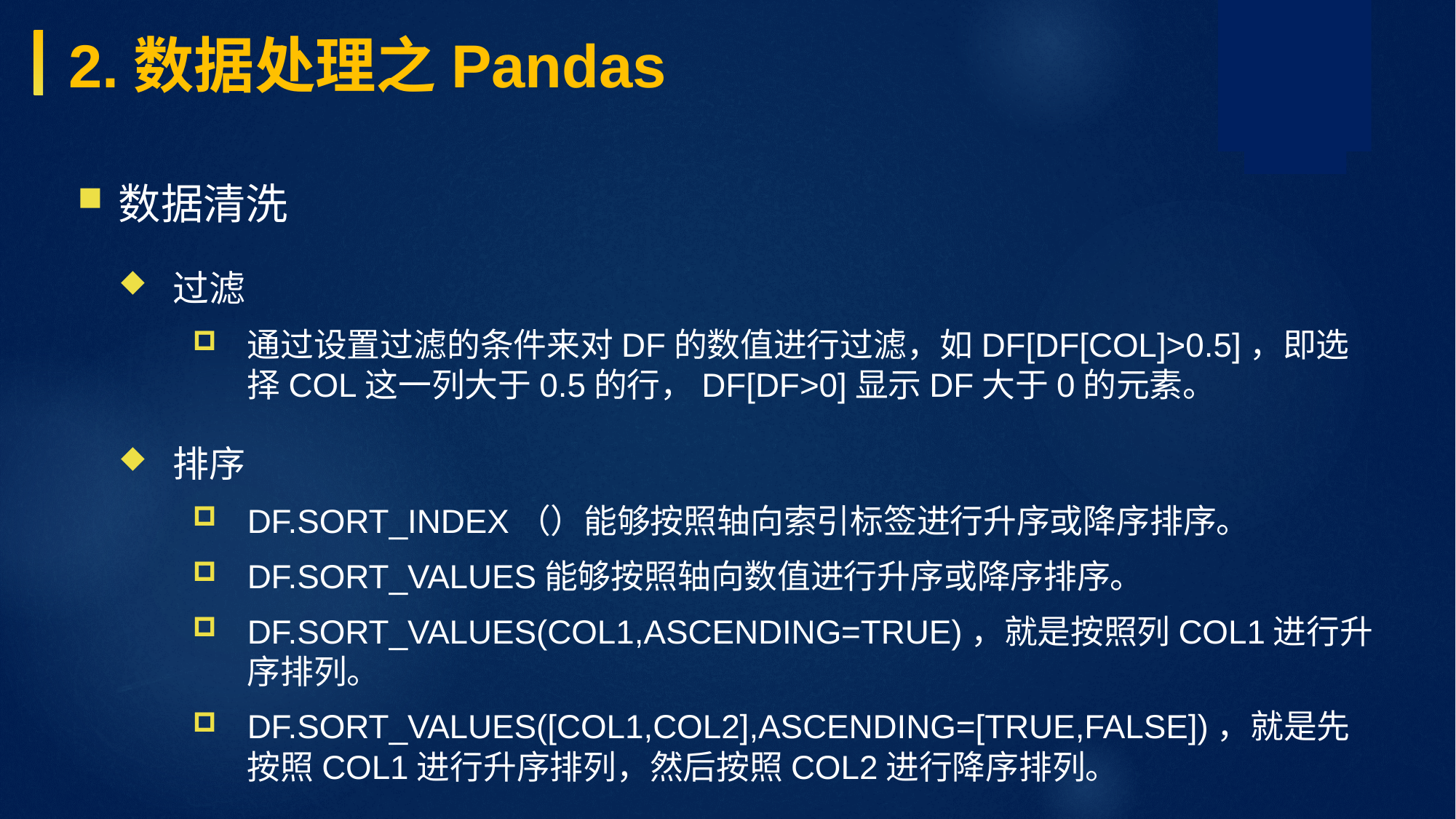

2.数据处理之Pandas
数据清洗
过滤
通过设置过滤的条件来对df的数值进行过滤，如df[df[col]>0.5]，即选择col这一列大于0.5的行，df[df>0]显示df大于0的元素。
排序
df.sort_index（）能够按照轴向索引标签进行升序或降序排序。
df.sort_values能够按照轴向数值进行升序或降序排序。
df.sort_values(col1,ascending=True)，就是按照列col1进行升序排列。
df.sort_values([col1,col2],ascending=[True,False])，就是先按照col1进行升序排列，然后按照col2进行降序排列。